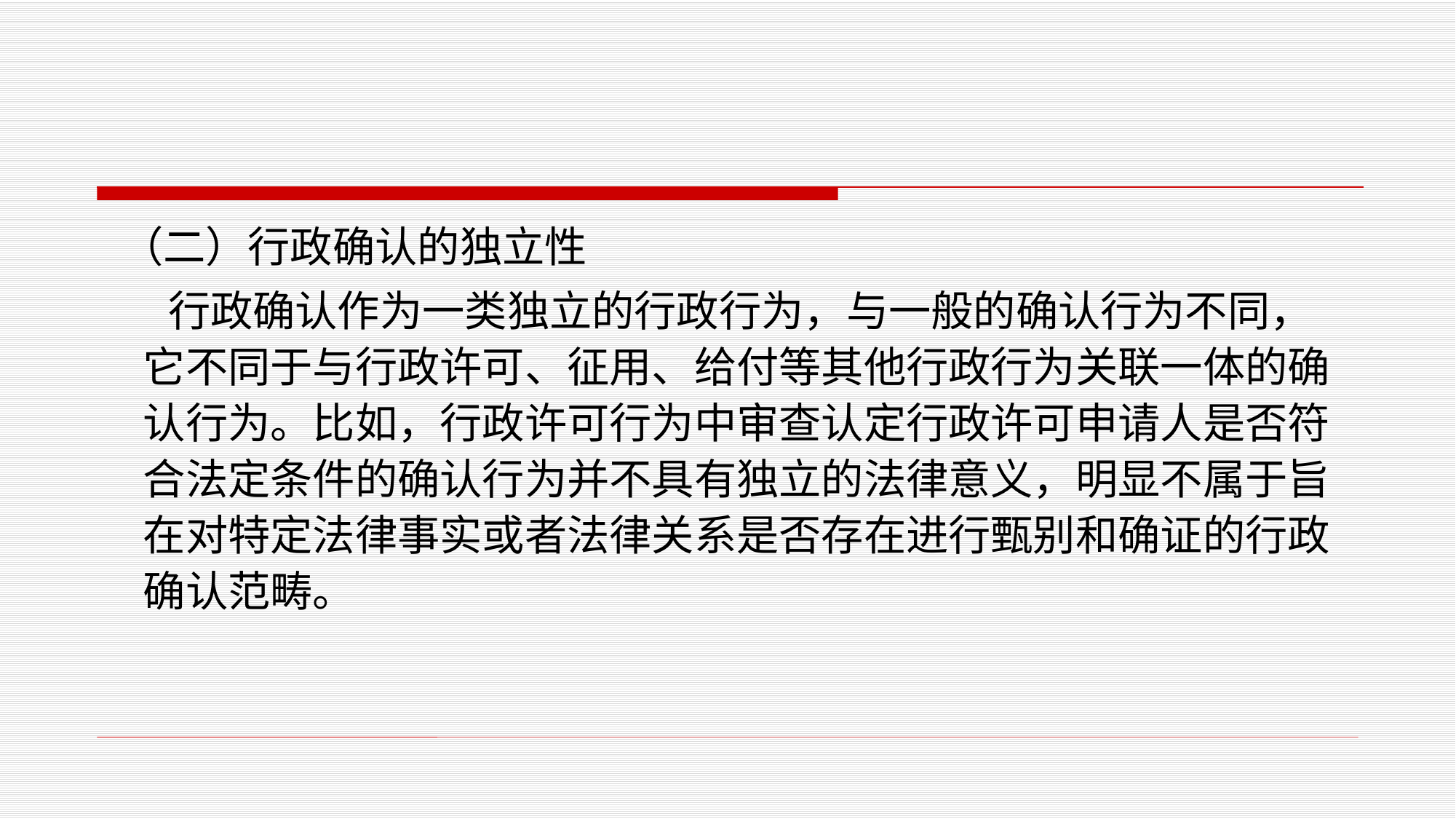

#

 （二）行政确认的独立性
      行政确认作为一类独立的行政行为，与一般的确认行为不同，它不同于与行政许可、征用、给付等其他行政行为关联一体的确认行为。比如，行政许可行为中审查认定行政许可申请人是否符合法定条件的确认行为并不具有独立的法律意义，明显不属于旨在对特定法律事实或者法律关系是否存在进行甄别和确证的行政确认范畴。